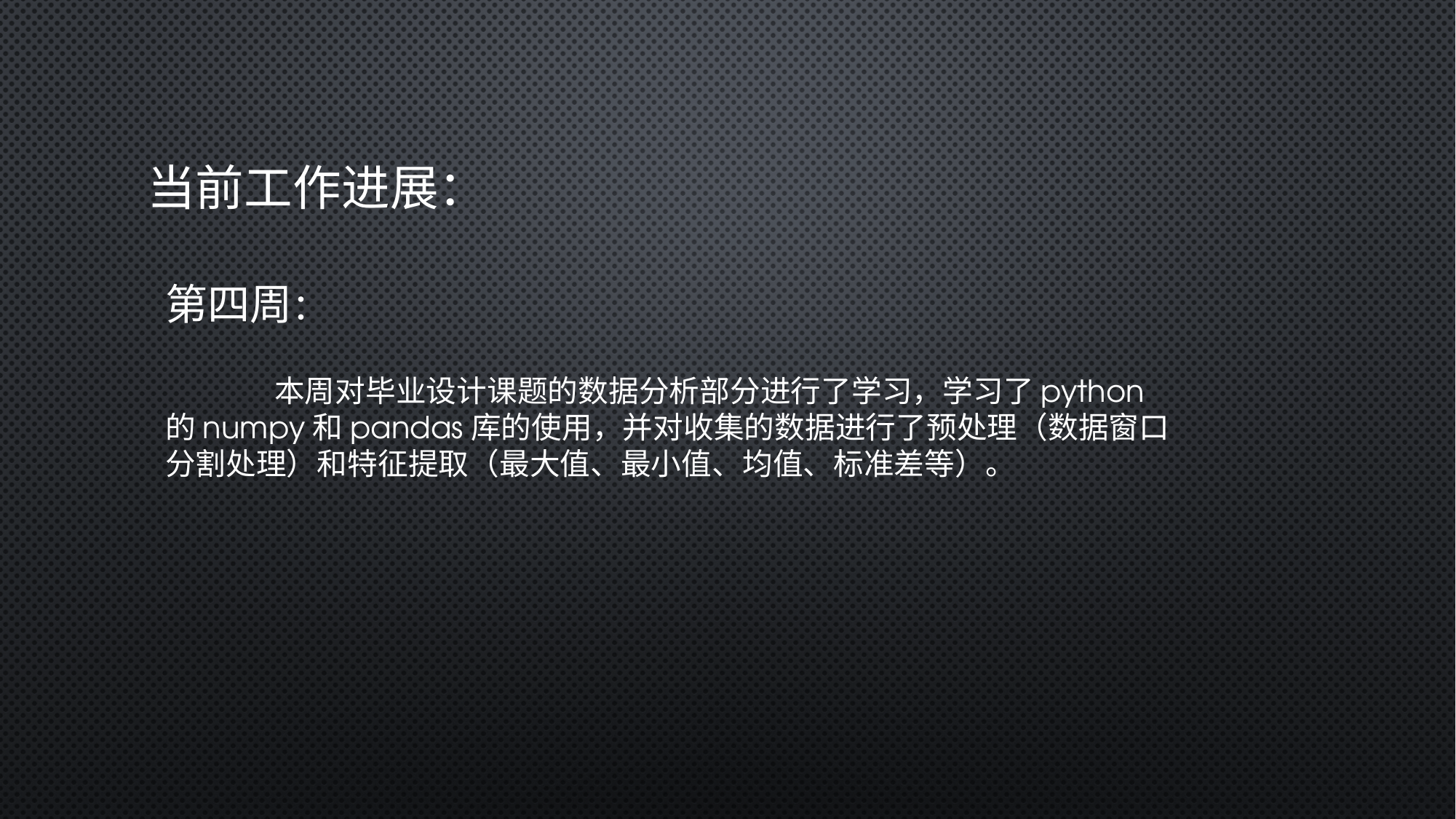

# 当前工作进展：
第四周：

	本周对毕业设计课题的数据分析部分进行了学习，学习了python的numpy和pandas库的使用，并对收集的数据进行了预处理（数据窗口分割处理）和特征提取（最大值、最小值、均值、标准差等）。